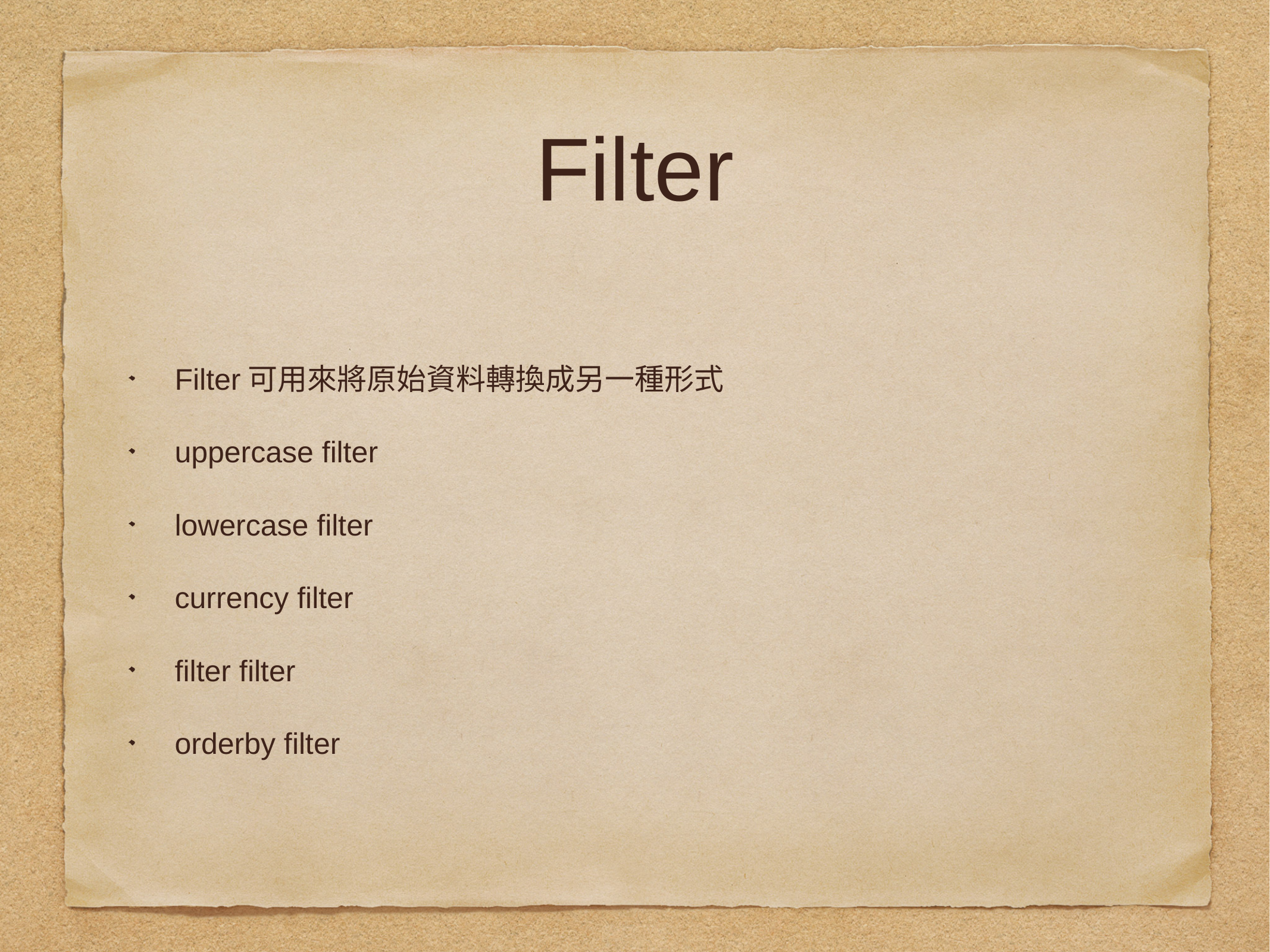

# Filter
Filter可用來將原始資料轉換成另一種形式
uppercase filter
lowercase filter
currency filter
filter filter
orderby filter